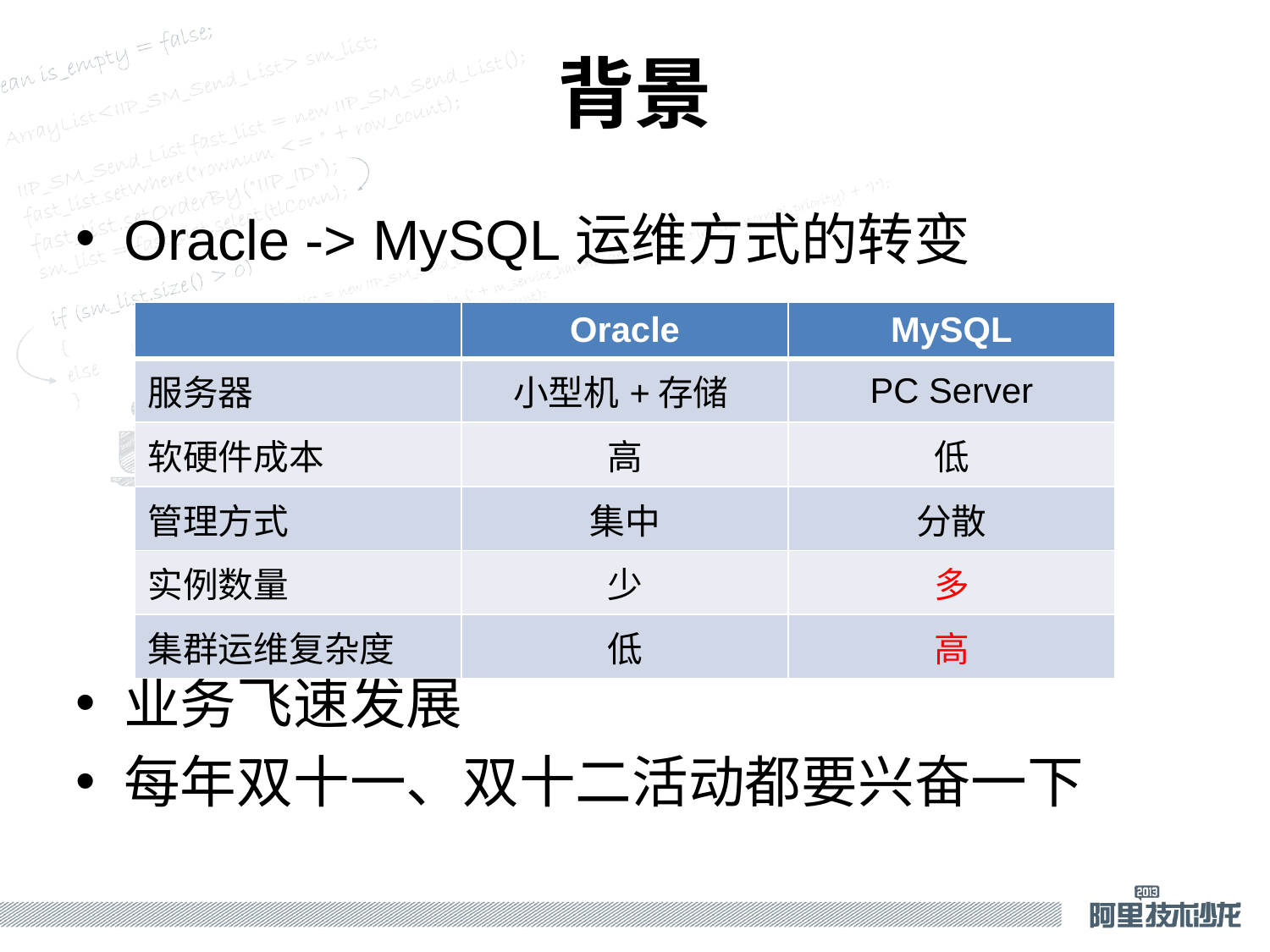

背景
Oracle -> MySQL运维方式的转变

业务飞速发展
每年双十一、双十二活动都要兴奋一下

|  | Oracle | MySQL |
| --- | --- | --- |
| 服务器 | 小型机+存储 | PC Server |
| 软硬件成本 | 高 | 低 |
| 管理方式 | 集中 | 分散 |
| 实例数量 | 少 | 多 |
| 集群运维复杂度 | 低 | 高 |